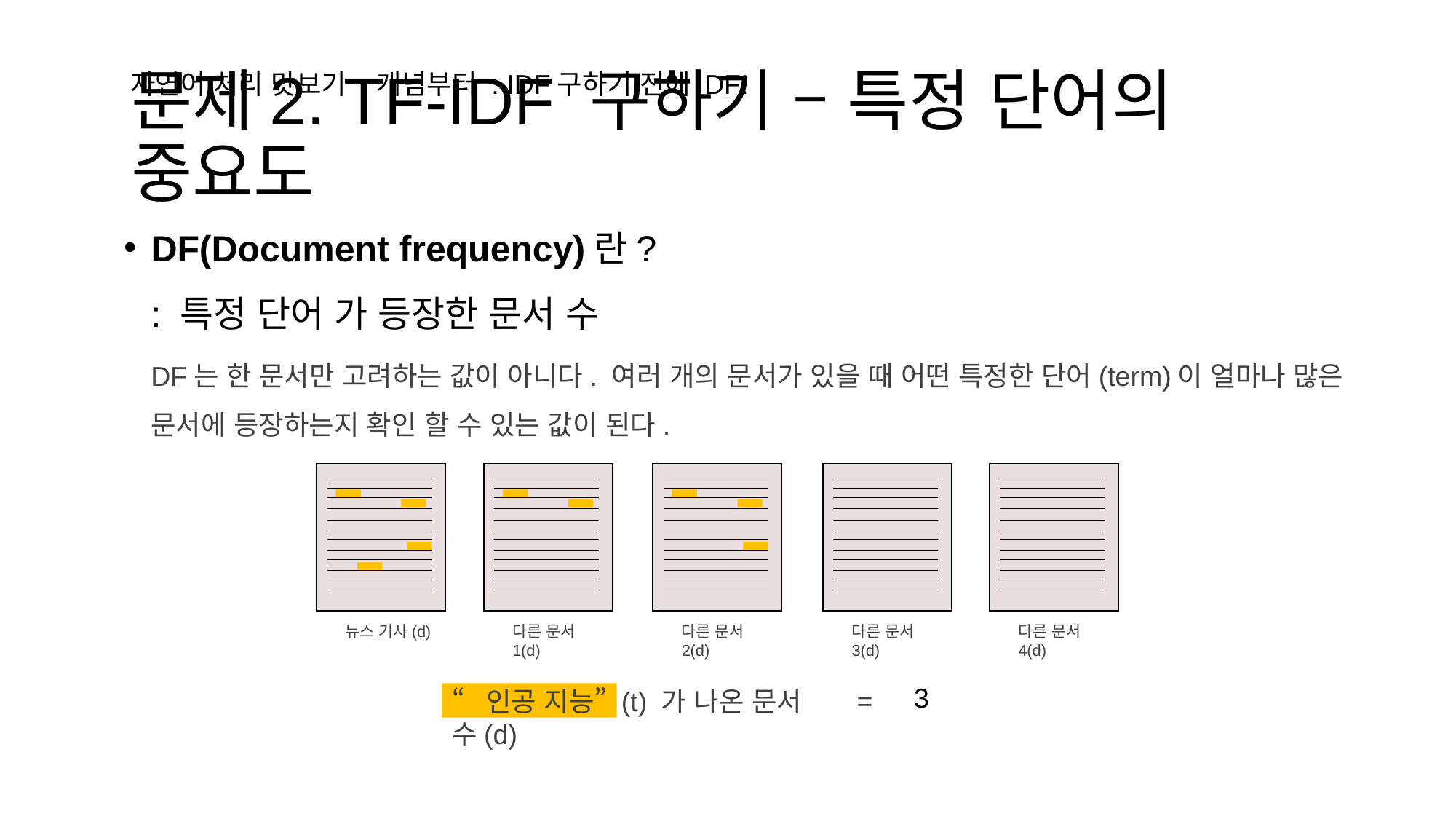

자연어 처리 맛보기 – 개념부터 : IDF구하기 전에 DF!
# 문제2. TF-IDF 구하기 – 특정 단어의 중요도
DF(Document frequency)란?
: 특정 단어 가 등장한 문서 수

DF는 한 문서만 고려하는 값이 아니다. 여러 개의 문서가 있을 때 어떤 특정한 단어(term)이 얼마나 많은 문서에 등장하는지 확인 할 수 있는 값이 된다.

뉴스 기사(d)
다른 문서2(d)
다른 문서3(d)
다른 문서4(d)
다른 문서1(d)
3
=
“인공 지능” (t) 가 나온 문서 수(d)